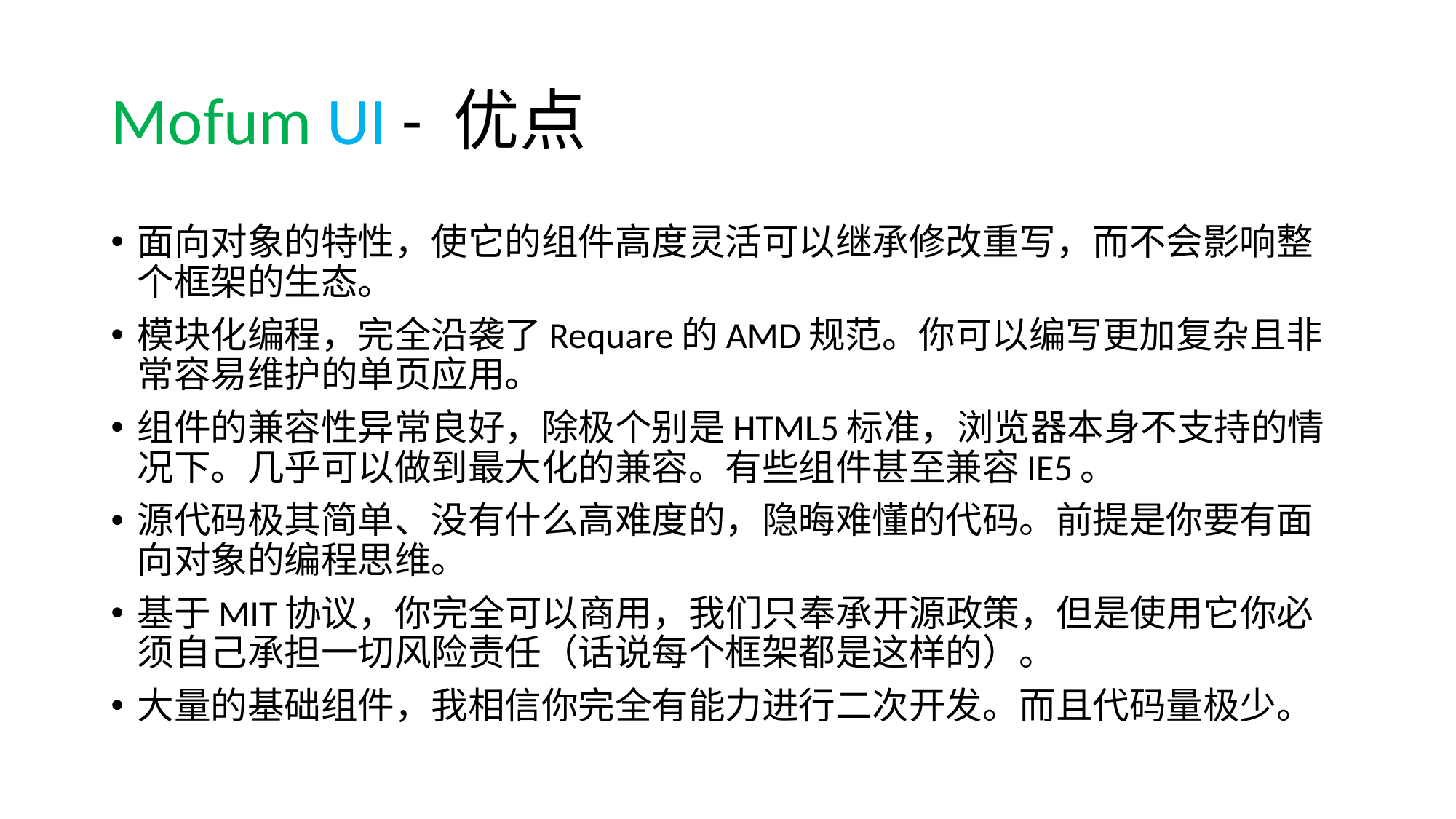

# Mofum UI - 优点
面向对象的特性，使它的组件高度灵活可以继承修改重写，而不会影响整个框架的生态。
模块化编程，完全沿袭了Requare的AMD规范。你可以编写更加复杂且非常容易维护的单页应用。
组件的兼容性异常良好，除极个别是HTML5标准，浏览器本身不支持的情况下。几乎可以做到最大化的兼容。有些组件甚至兼容IE5。
源代码极其简单、没有什么高难度的，隐晦难懂的代码。前提是你要有面向对象的编程思维。
基于MIT协议，你完全可以商用，我们只奉承开源政策，但是使用它你必须自己承担一切风险责任（话说每个框架都是这样的）。
大量的基础组件，我相信你完全有能力进行二次开发。而且代码量极少。